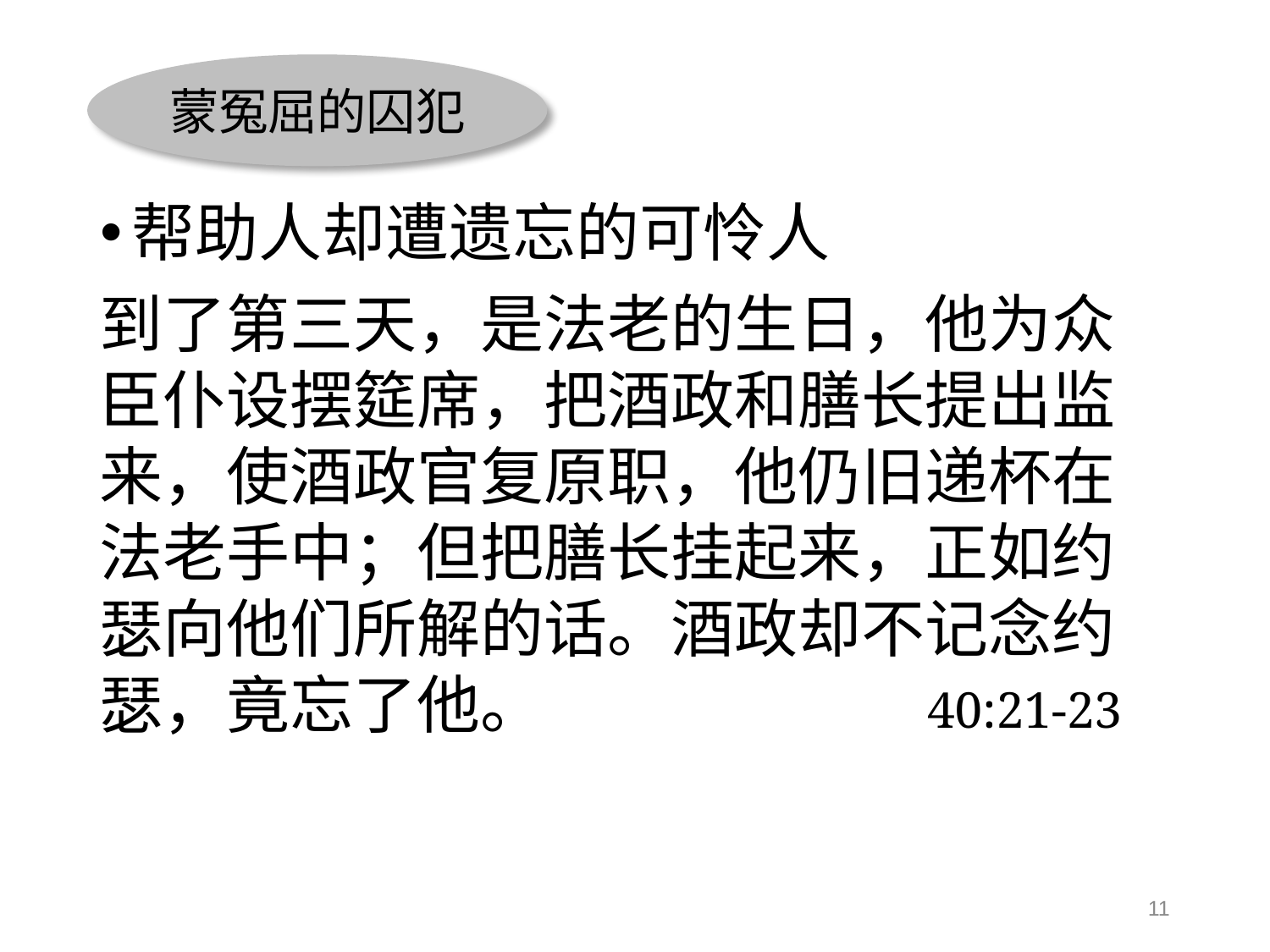

蒙冤屈的囚犯
帮助人却遭遗忘的可怜人

到了第三天，是法老的生日，他为众臣仆设摆筵席，把酒政和膳长提出监来，使酒政官复原职，他仍旧递杯在法老手中；但把膳长挂起来，正如约瑟向他们所解的话。酒政却不记念约瑟，竟忘了他。                       40:21-23
11